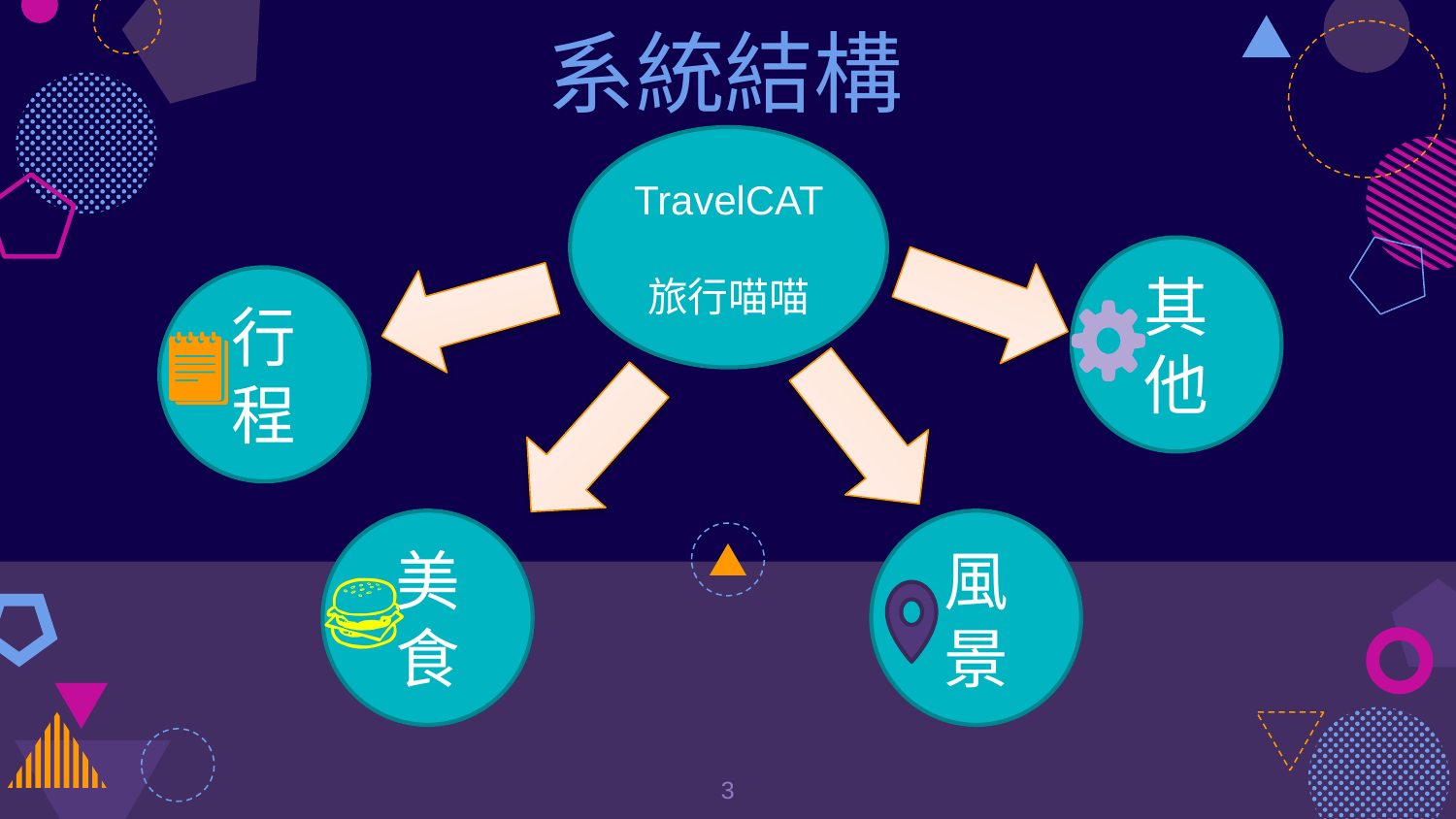

# 系統結構
TravelCAT
旅行喵喵
其他

行程

美食
風景
🍔

3